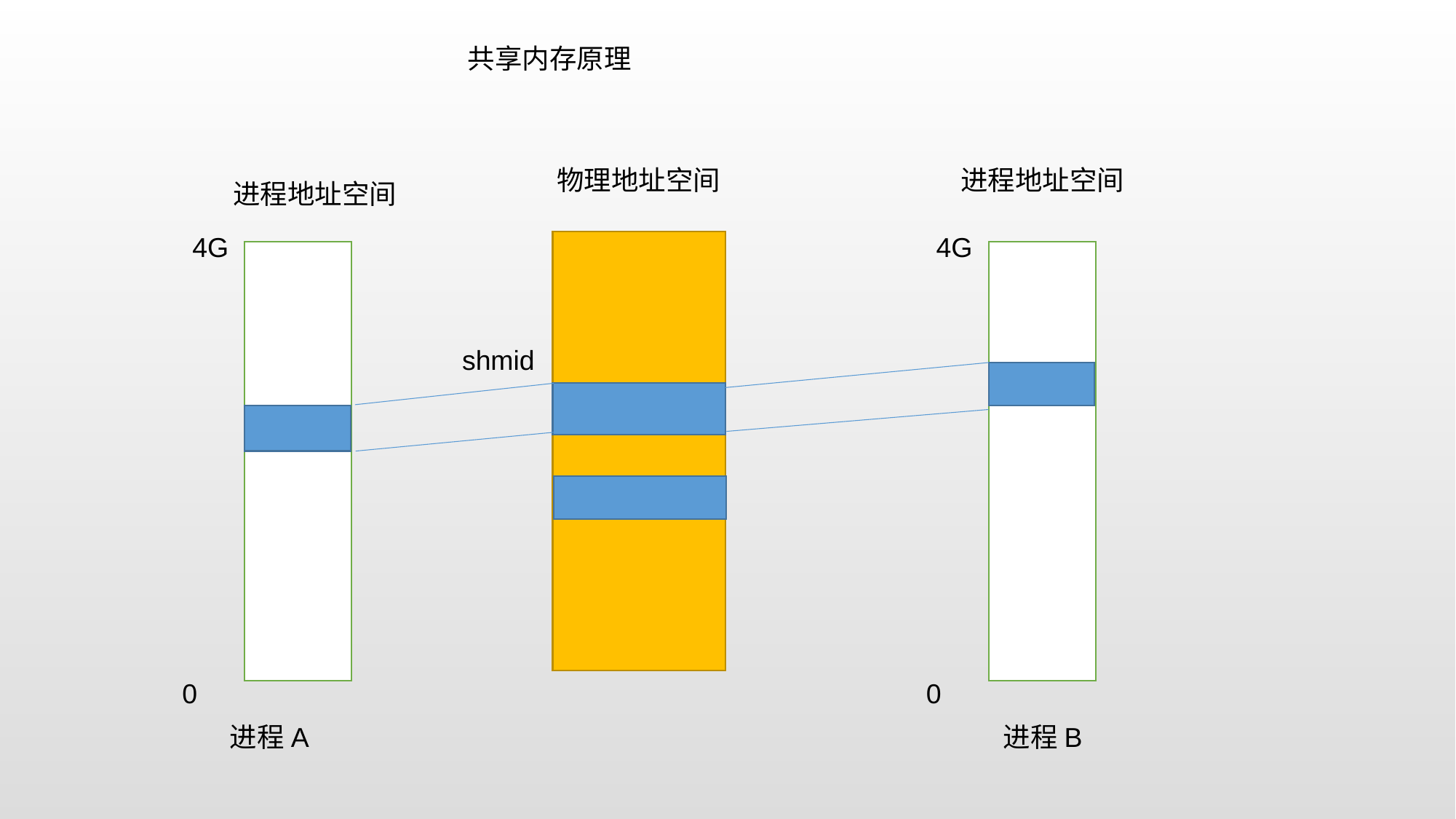

共享内存原理
物理地址空间
进程地址空间
进程地址空间
4G
4G

shmid

0
0
进程A
进程B